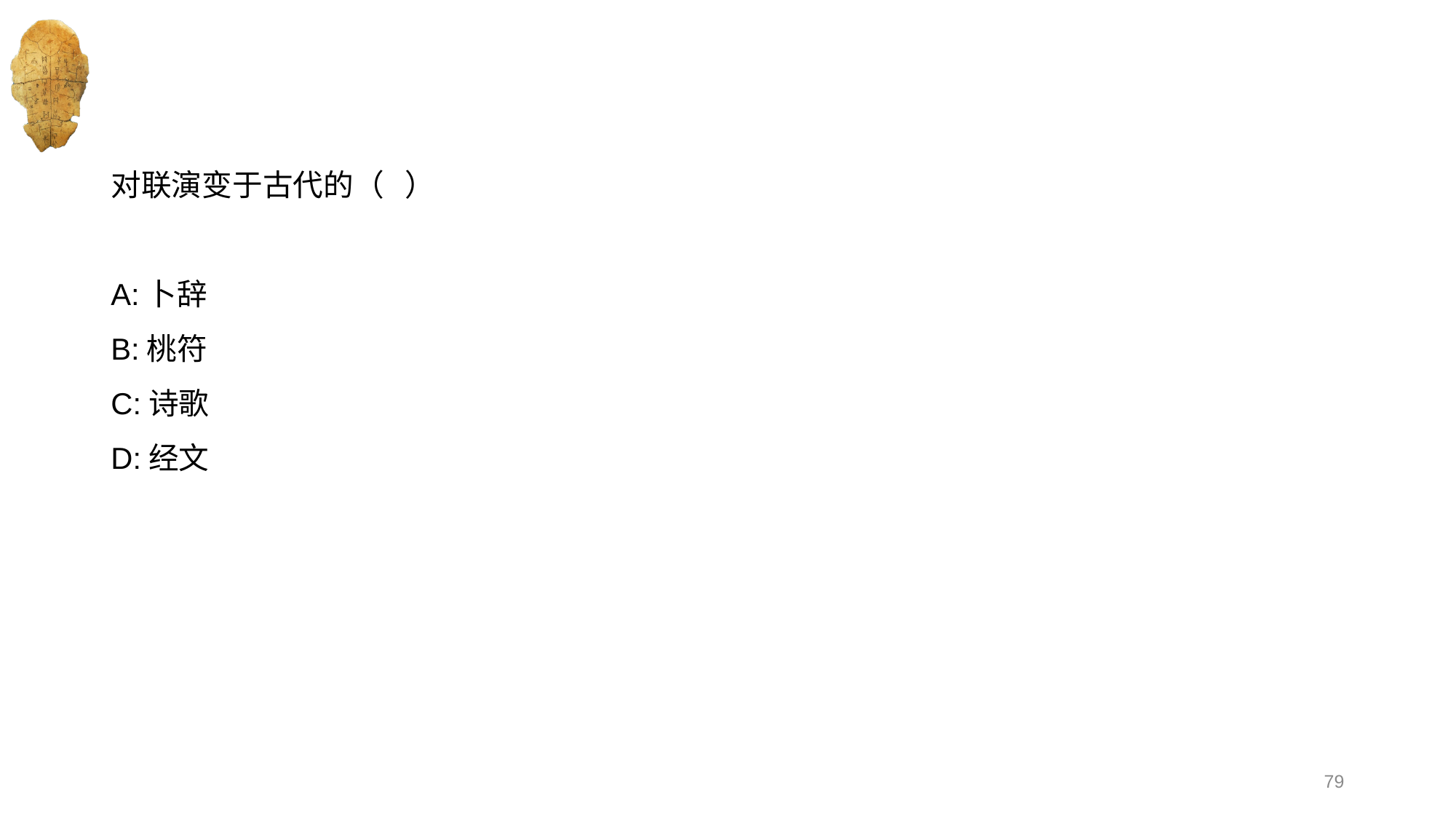

#
对联演变于古代的（   ）

A:卜辞
B:桃符
C:诗歌
D:经文

79